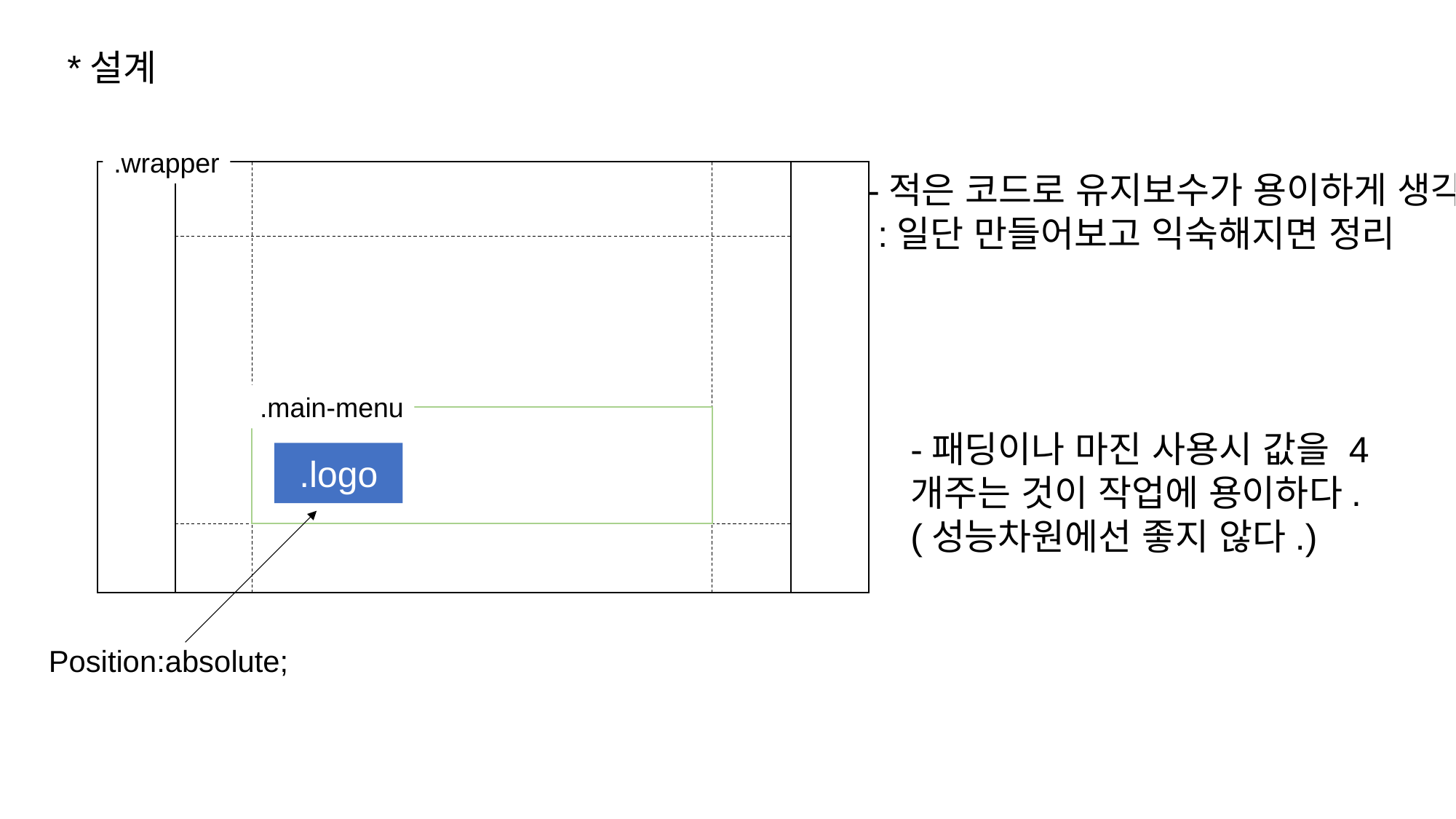

*설계
.wrapper

-적은 코드로 유지보수가 용이하게 생각
 :일단 만들어보고 익숙해지면 정리
.main-menu

-패딩이나 마진 사용시 값을 4개주는 것이 작업에 용이하다.
(성능차원에선 좋지 않다.)
.logo
Position:absolute;